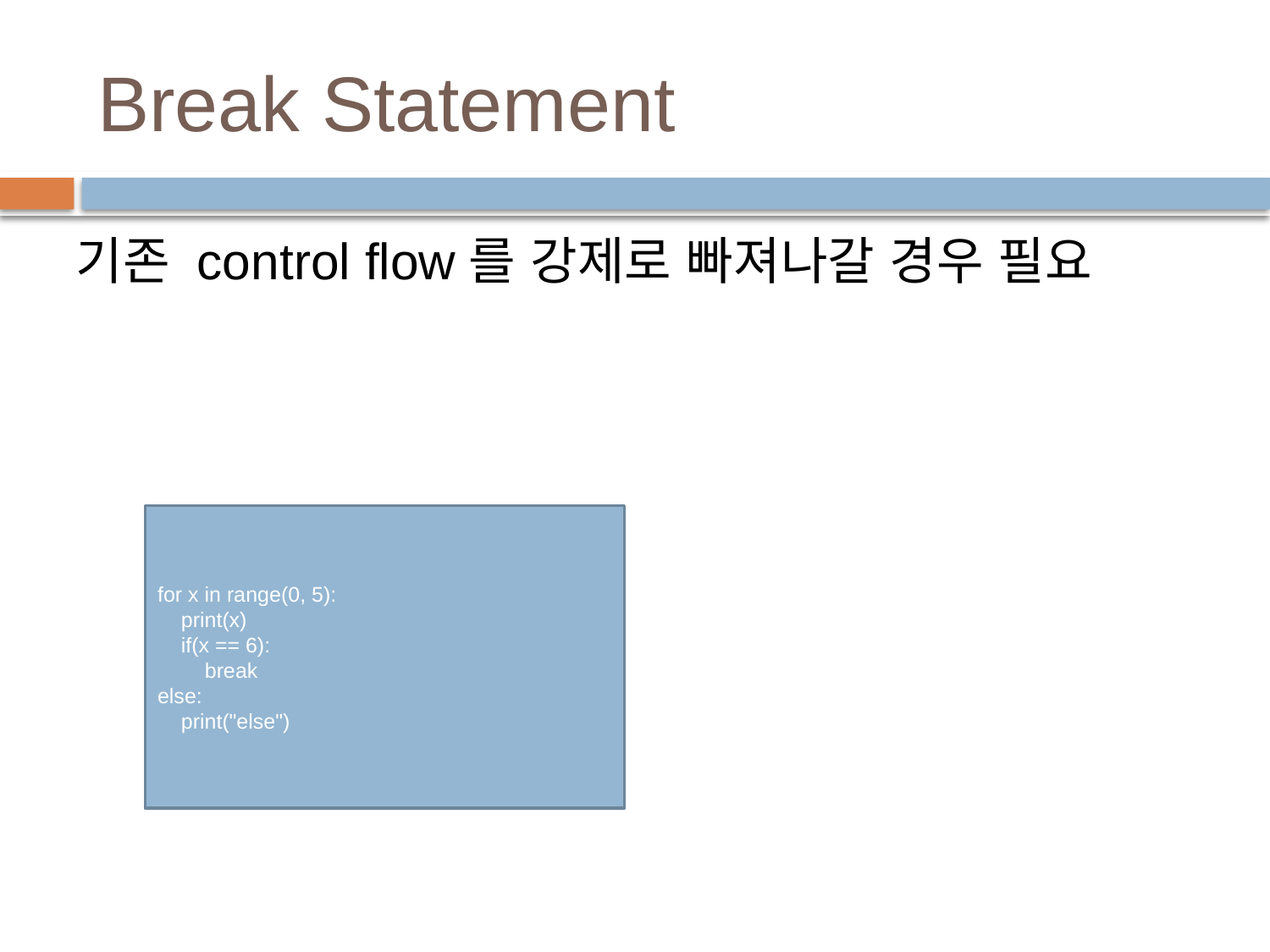

# Break Statement
기존 control flow를 강제로 빠져나갈 경우 필요

for x in range(0, 5):
    print(x)
    if(x == 6):
        break
else:
    print("else")